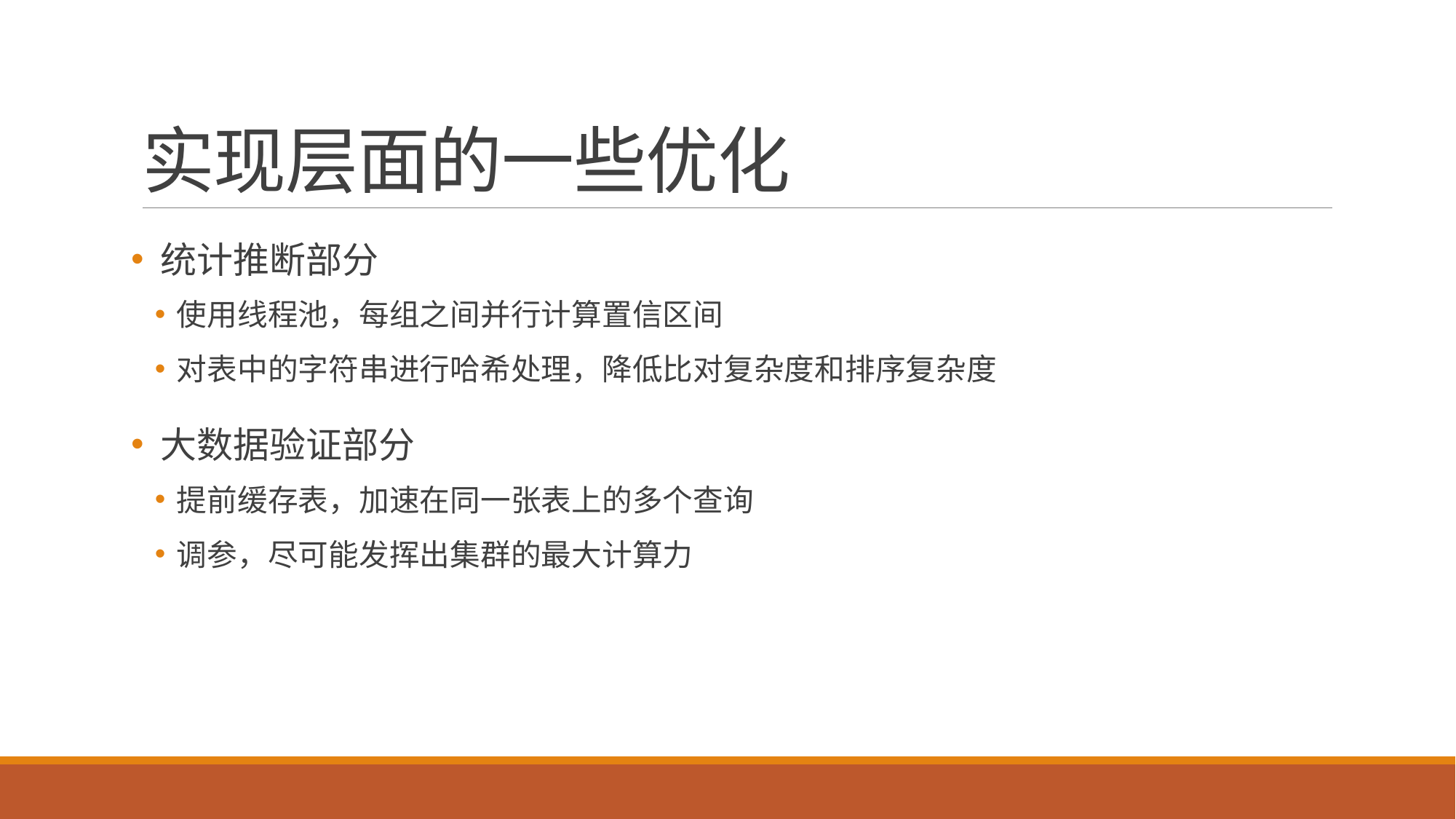

# 实现层面的一些优化
 统计推断部分
使用线程池，每组之间并行计算置信区间
对表中的字符串进行哈希处理，降低比对复杂度和排序复杂度
 大数据验证部分
提前缓存表，加速在同一张表上的多个查询
调参，尽可能发挥出集群的最大计算力